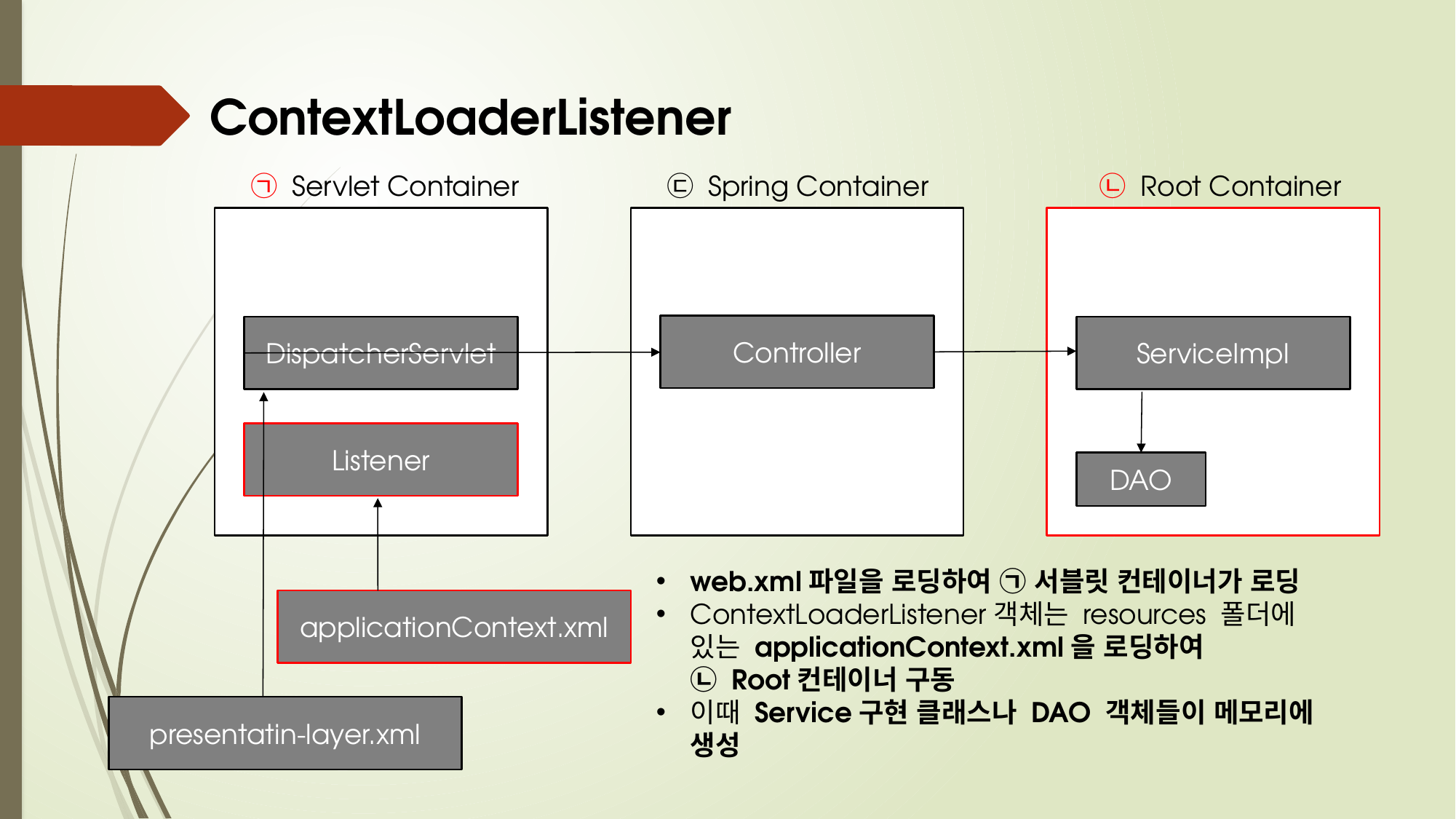

ContextLoaderListener
㉠ Servlet Container
㉢ Spring Container
㉡ Root Container

Controller
DispatcherServlet
ServiceImpl
Listener
DAO
web.xml파일을 로딩하여 ㉠ 서블릿 컨테이너가 로딩
ContextLoaderListener객체는 resources 폴더에 있는 applicationContext.xml을 로딩하여
㉡ Root컨테이너 구동
이때 Service구현 클래스나 DAO 객체들이 메모리에 생성

applicationContext.xml
presentatin-layer.xml